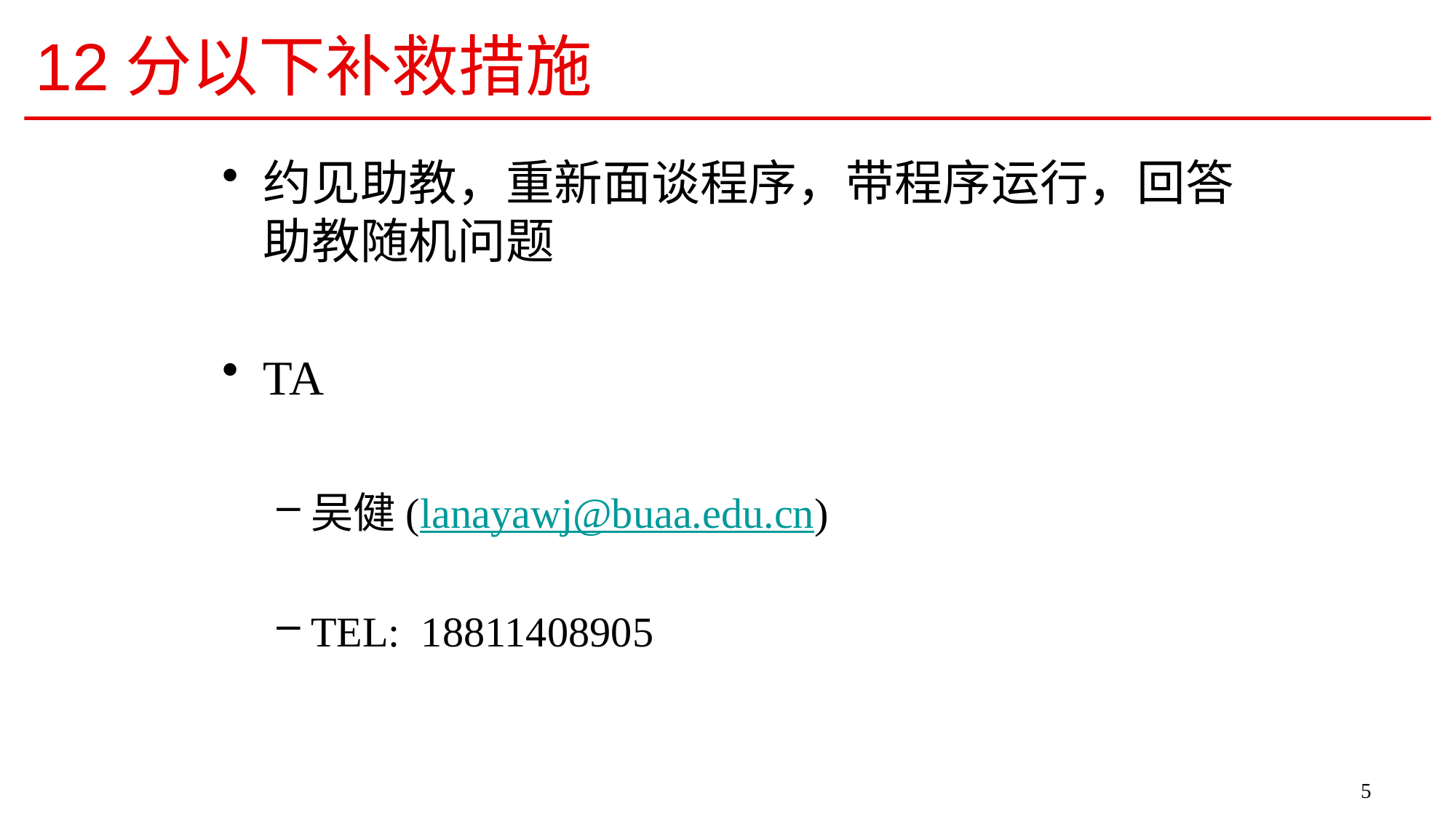

# 12分以下补救措施
约见助教，重新面谈程序，带程序运行，回答助教随机问题

TA

吴健(lanayawj@buaa.edu.cn)

TEL:  18811408905
5